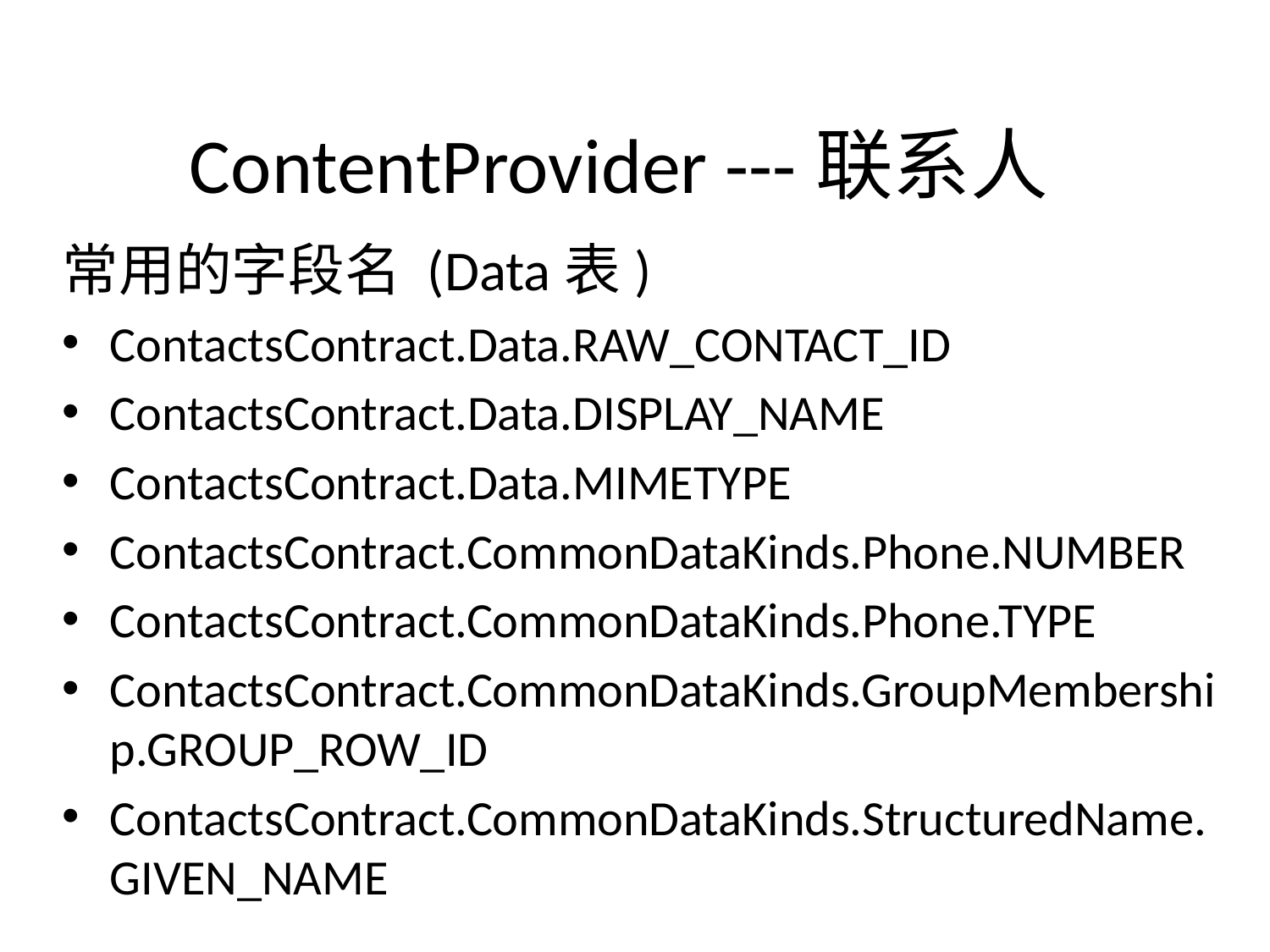

# ContentProvider ---联系人
常用的字段名 (Data表)
ContactsContract.Data.RAW_CONTACT_ID
ContactsContract.Data.DISPLAY_NAME
ContactsContract.Data.MIMETYPE
ContactsContract.CommonDataKinds.Phone.NUMBER
ContactsContract.CommonDataKinds.Phone.TYPE
ContactsContract.CommonDataKinds.GroupMembership.GROUP_ROW_ID
ContactsContract.CommonDataKinds.StructuredName.GIVEN_NAME